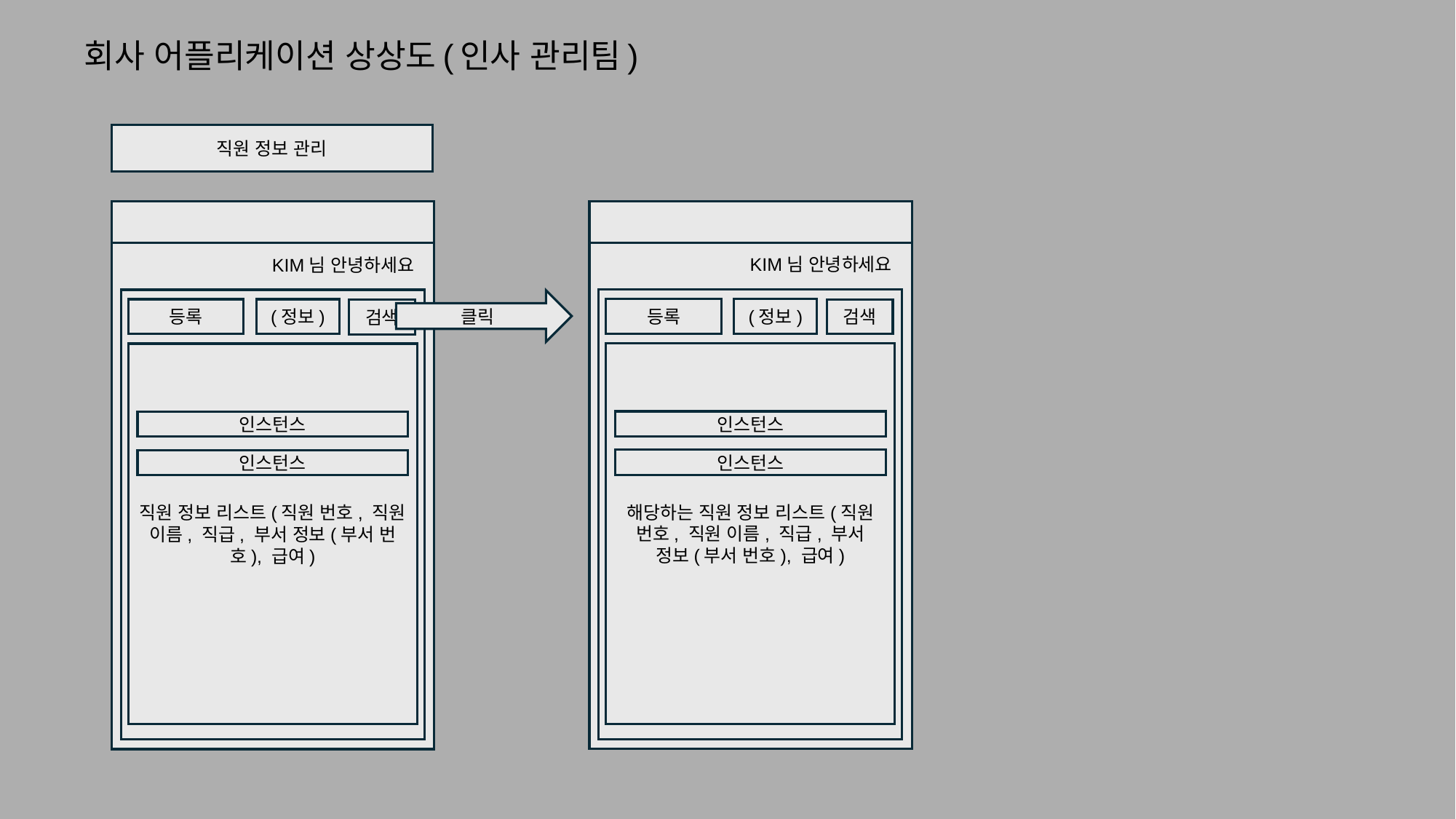

# 회사 어플리케이션 상상도(인사 관리팀)
직원 정보 관리

KIM님 안녕하세요
KIM님 안녕하세요

클릭
등록
(정보)
등록
(정보)
검색
검색
해당하는 직원 정보 리스트(직원 번호, 직원 이름, 직급, 부서 정보(부서 번호), 급여)
직원 정보 리스트(직원 번호, 직원 이름, 직급, 부서 정보(부서 번호), 급여)
인스턴스
인스턴스
인스턴스
인스턴스